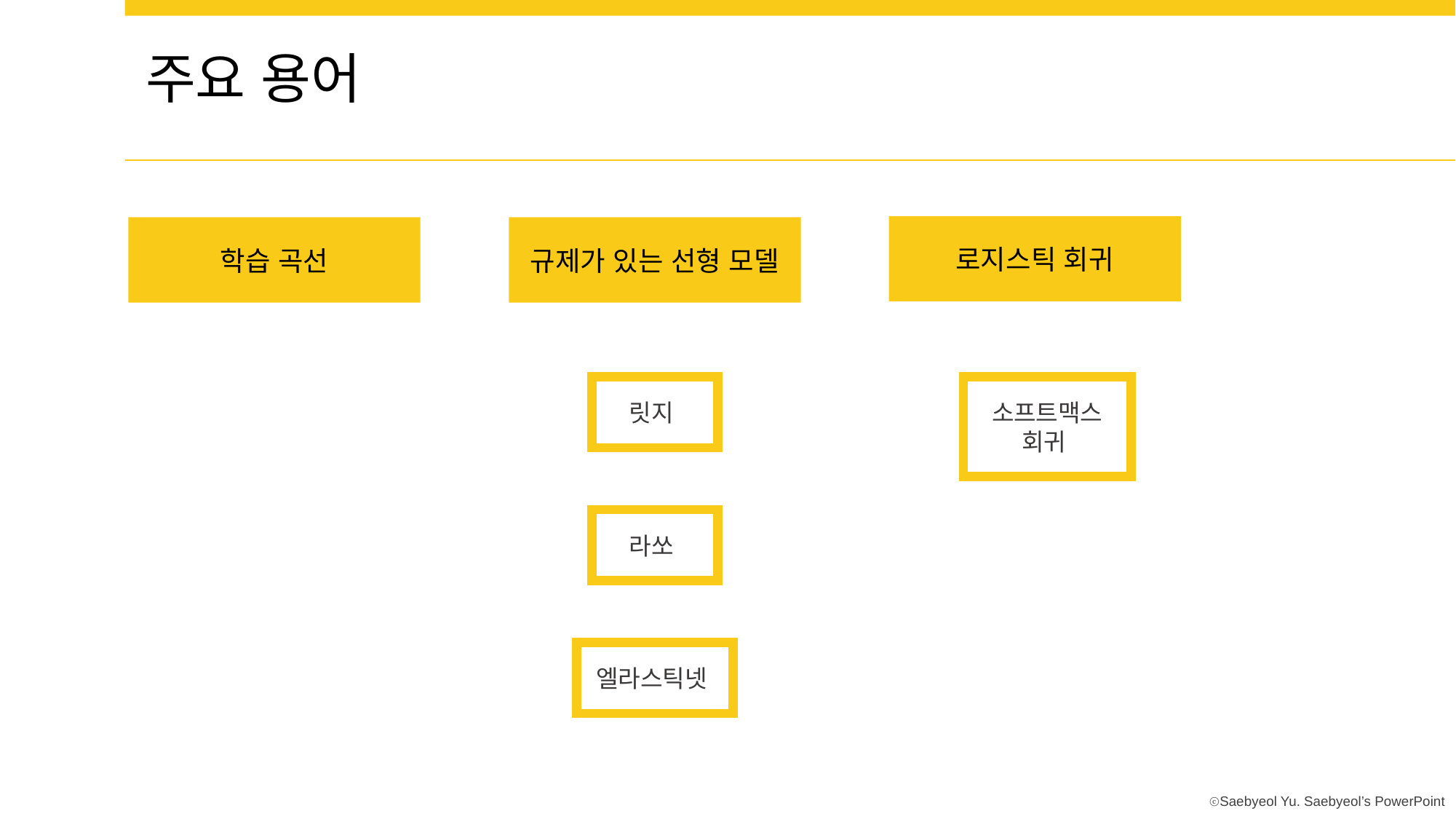

주요 용어
로지스틱 회귀
규제가 있는 선형 모델
학습 곡선
릿지
소프트맥스 회귀
라쏘
엘라스틱넷